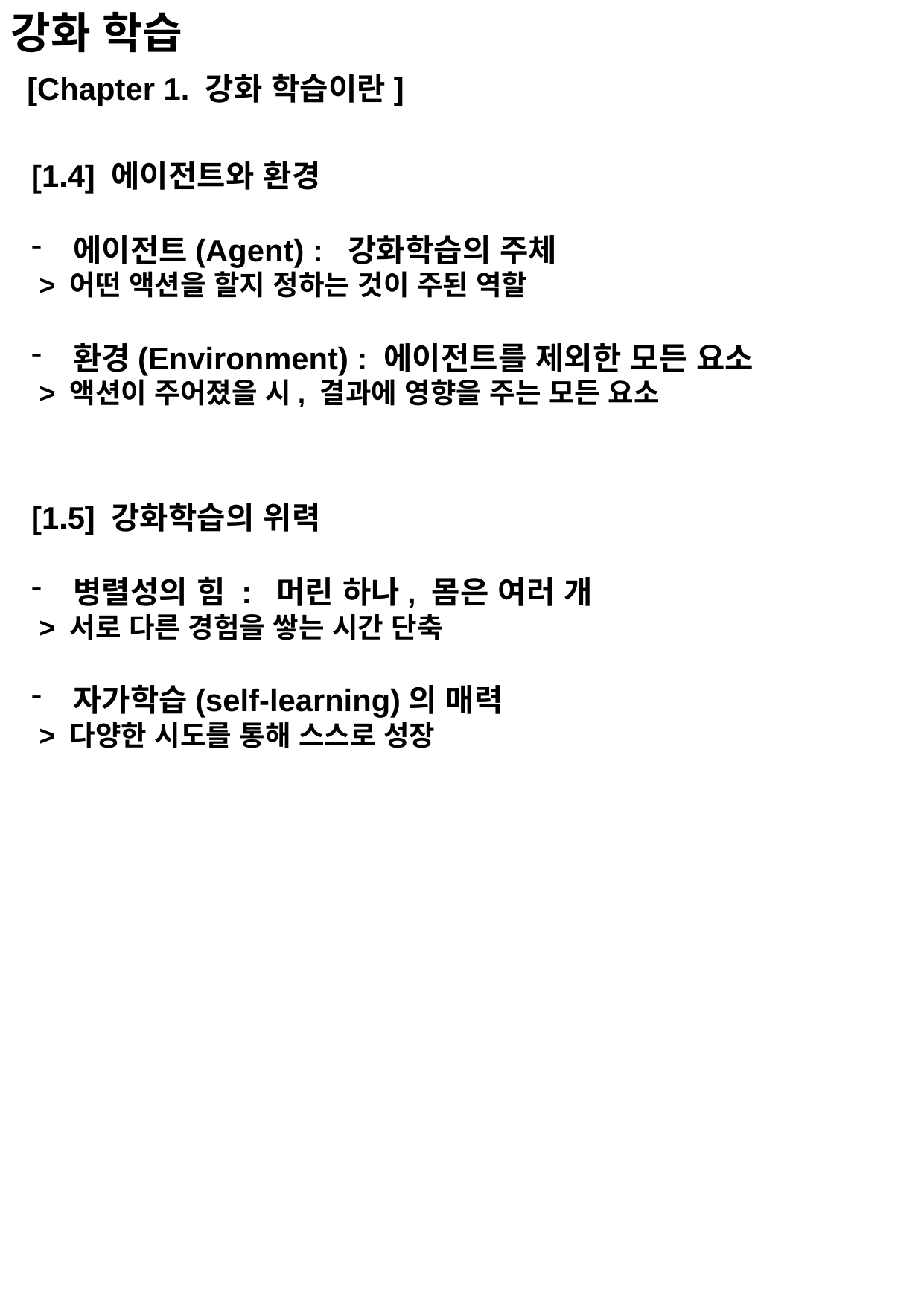

강화 학습
[Chapter 1. 강화 학습이란]

[1.4] 에이전트와 환경

에이전트(Agent) :  강화학습의 주체
 > 어떤 액션을 할지 정하는 것이 주된 역할

환경(Environment) : 에이전트를 제외한 모든 요소
 > 액션이 주어졌을 시, 결과에 영향을 주는 모든 요소
[1.5] 강화학습의 위력

병렬성의 힘 :  머린 하나, 몸은 여러 개
 > 서로 다른 경험을 쌓는 시간 단축

자가학습(self-learning)의 매력
 > 다양한 시도를 통해 스스로 성장